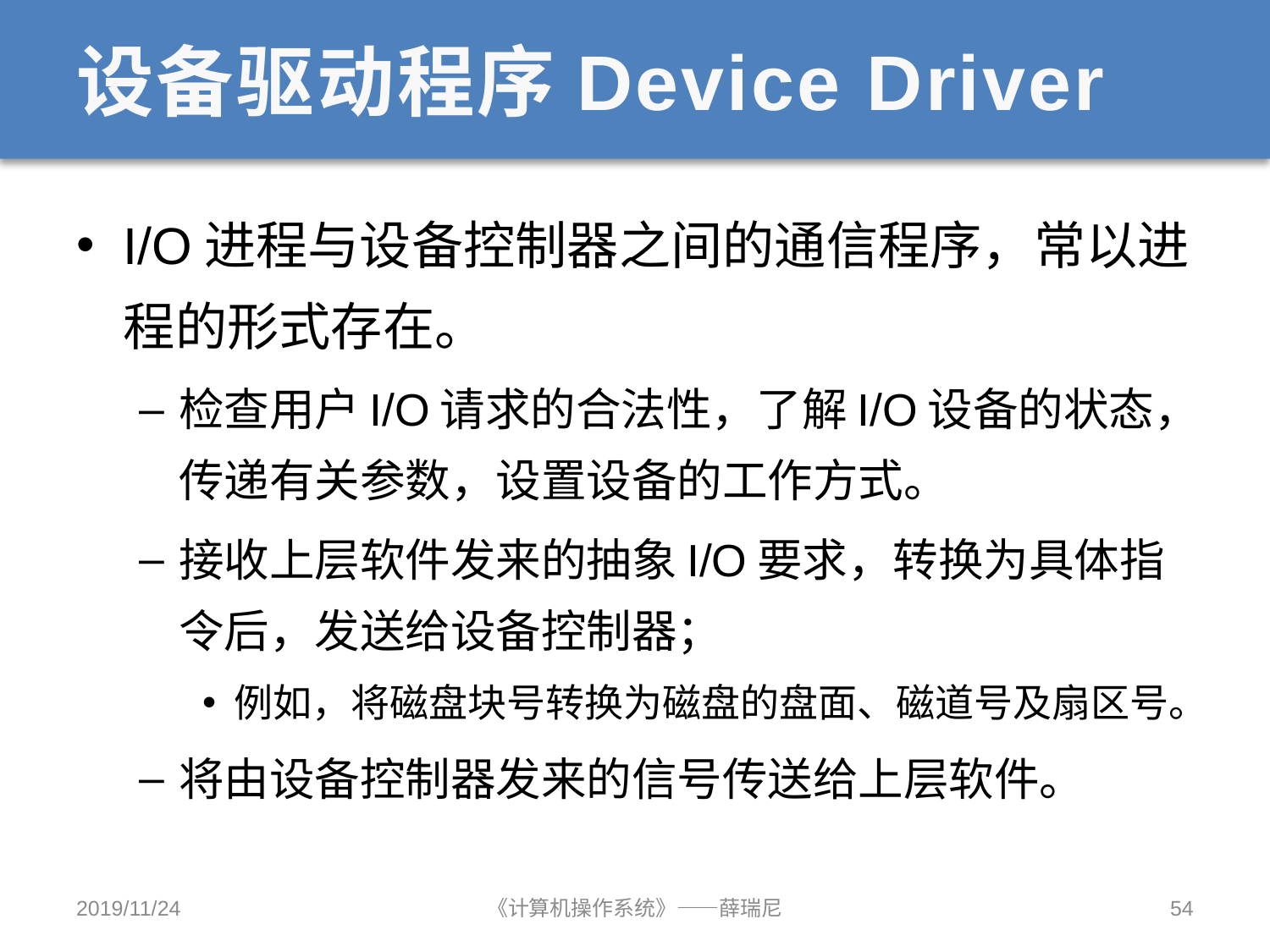

# 设备驱动程序Device Driver
I/O进程与设备控制器之间的通信程序，常以进程的形式存在。
检查用户I/O请求的合法性，了解I/O设备的状态，传递有关参数，设置设备的工作方式。
接收上层软件发来的抽象I/O要求，转换为具体指令后，发送给设备控制器；
例如，将磁盘块号转换为磁盘的盘面、磁道号及扇区号。
将由设备控制器发来的信号传送给上层软件。
2019/11/24
《计算机操作系统》——薛瑞尼
54